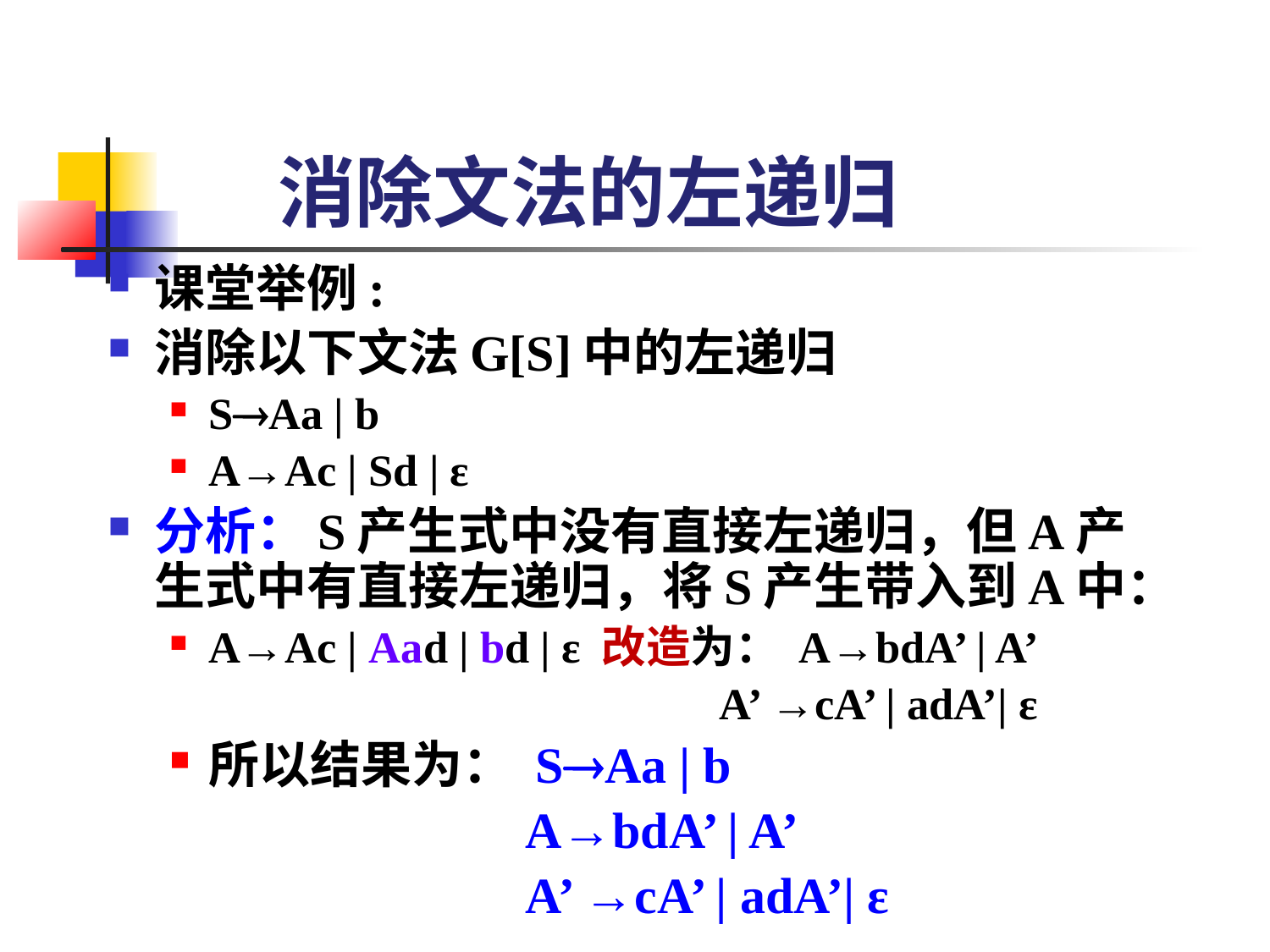

消除文法的左递归
课堂举例:
消除以下文法G[S]中的左递归
S→Aa | b
A→Ac | Sd | ε
分析：S产生式中没有直接左递归，但A产生式中有直接左递归，将S产生带入到A中：
A→Ac | Aad | bd | ε 改造为： A→bdA’ | A’
                                                 A’ →cA’ | adA’| ε
所以结果为： S→Aa | b
                            A→bdA’ | A’
                            A’ →cA’ | adA’| ε